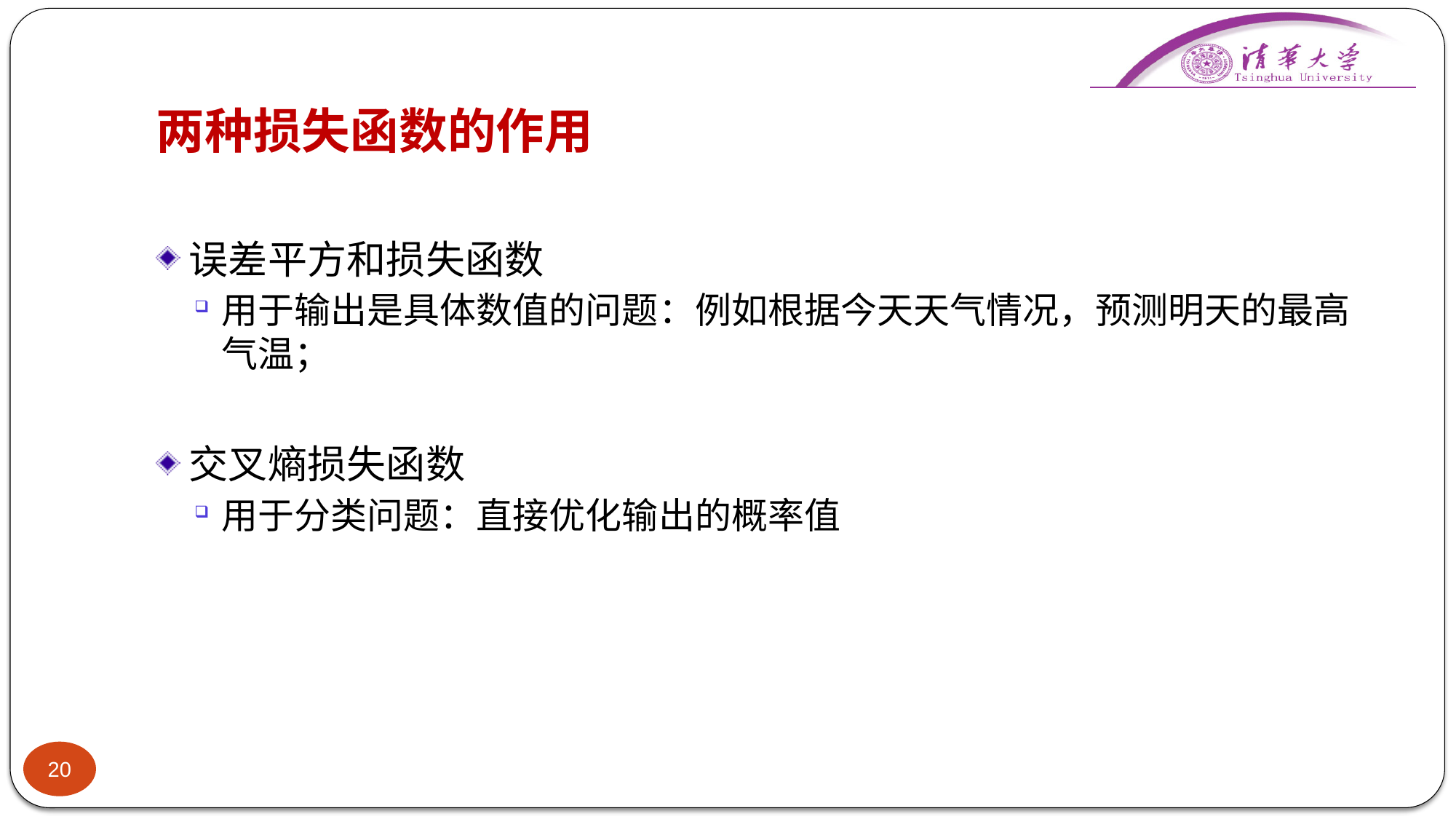

# 两种损失函数的作用

误差平方和损失函数
用于输出是具体数值的问题：例如根据今天天气情况，预测明天的最高气温；

交叉熵损失函数
用于分类问题：直接优化输出的概率值
20